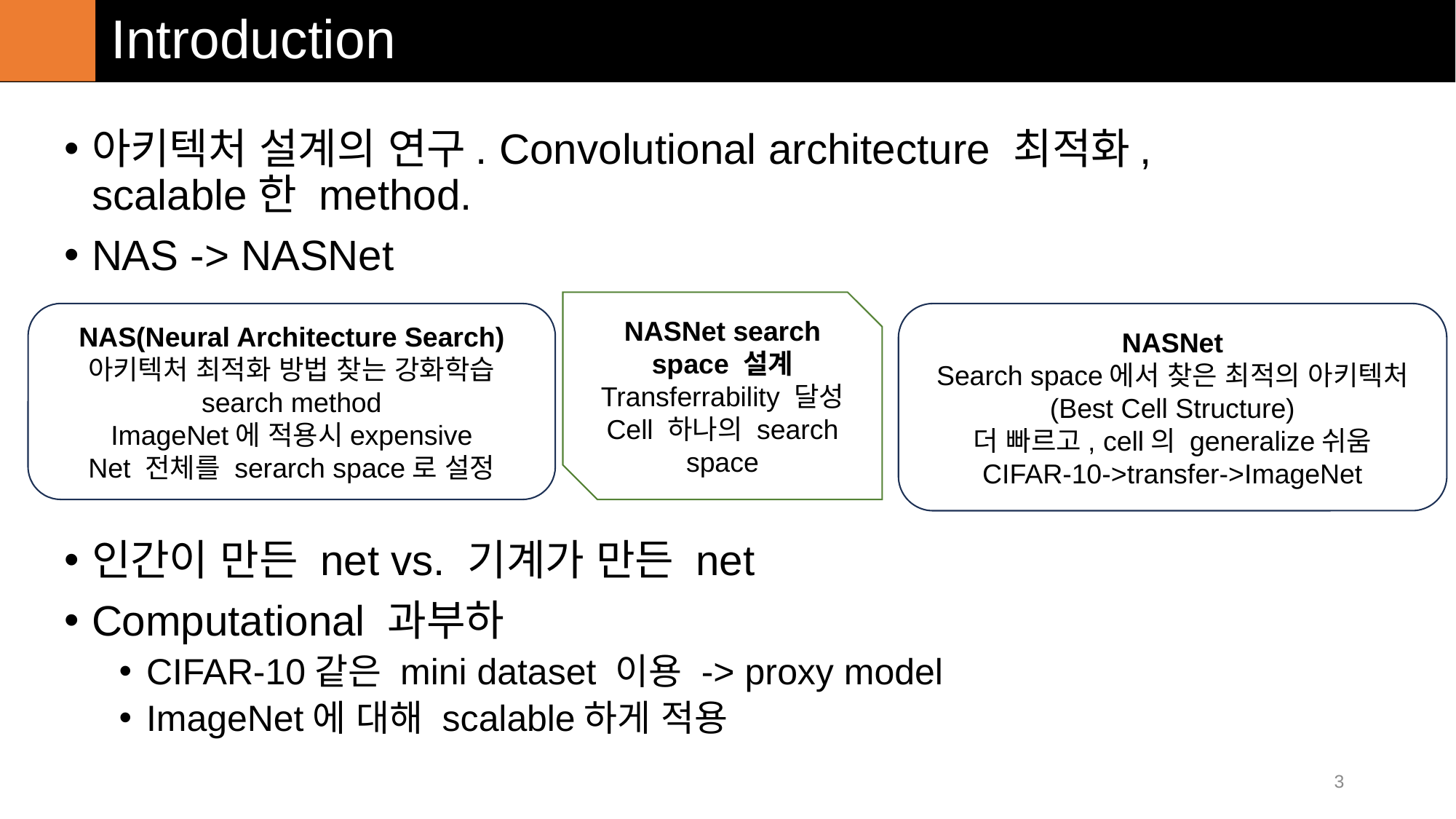

# Introduction
아키텍처 설계의 연구. Convolutional architecture 최적화, scalable한 method.
NAS -> NASNet

인간이 만든 net vs. 기계가 만든 net
Computational 과부하
CIFAR-10같은 mini dataset 이용 -> proxy model
ImageNet에 대해 scalable하게 적용
NASNet search space 설계
Transferrability 달성
Cell 하나의 search space
NAS(Neural Architecture Search)
아키텍처 최적화 방법 찾는 강화학습 search method
ImageNet에 적용시expensive
Net 전체를 serarch space로 설정
NASNet
Search space에서 찾은 최적의 아키텍처
(Best Cell Structure)
더 빠르고, cell의 generalize쉬움
CIFAR-10->transfer->ImageNet
3